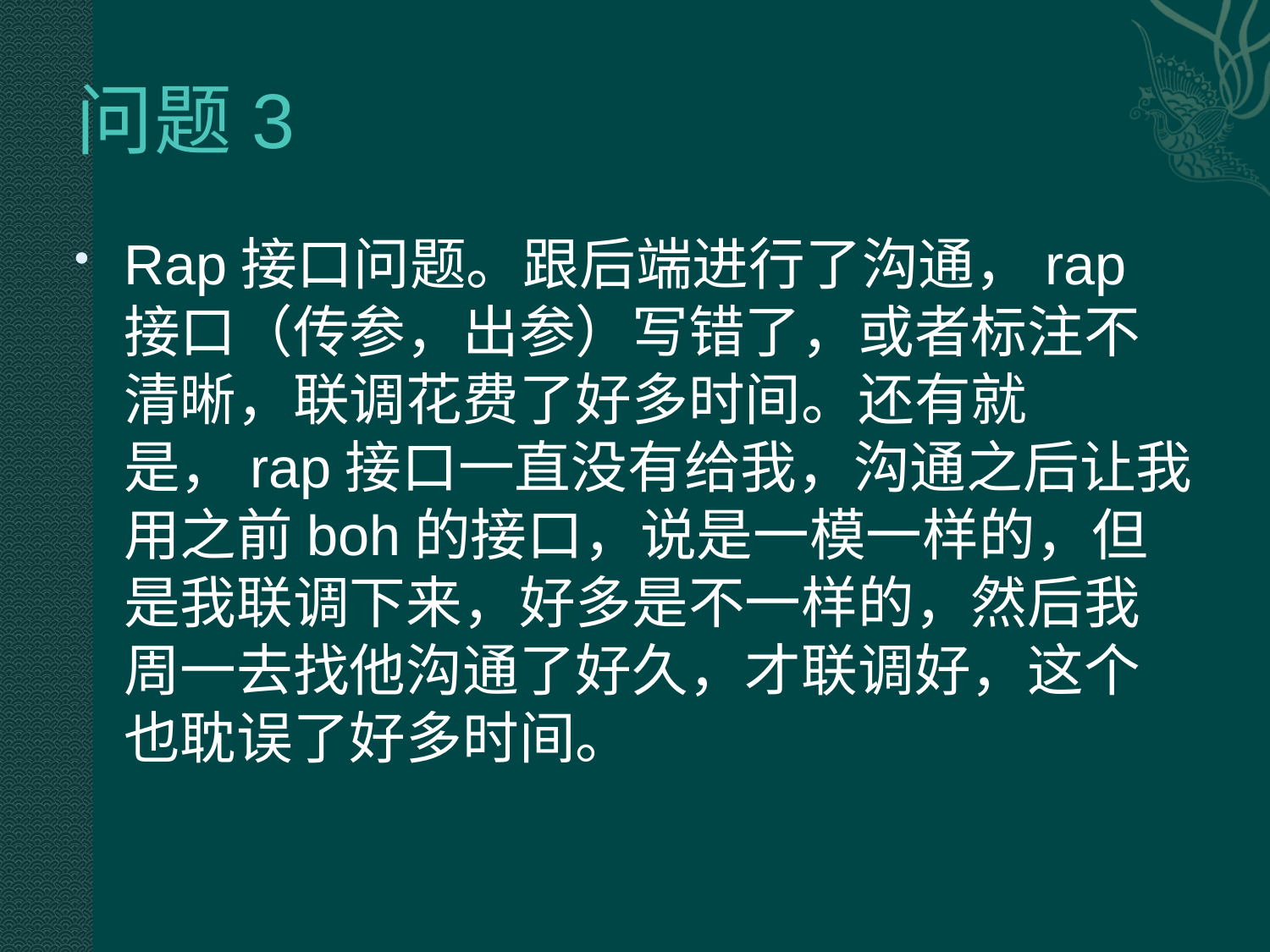

# 问题3
Rap接口问题。跟后端进行了沟通，rap接口（传参，出参）写错了，或者标注不清晰，联调花费了好多时间。还有就是，rap接口一直没有给我，沟通之后让我用之前boh的接口，说是一模一样的，但是我联调下来，好多是不一样的，然后我周一去找他沟通了好久，才联调好，这个也耽误了好多时间。